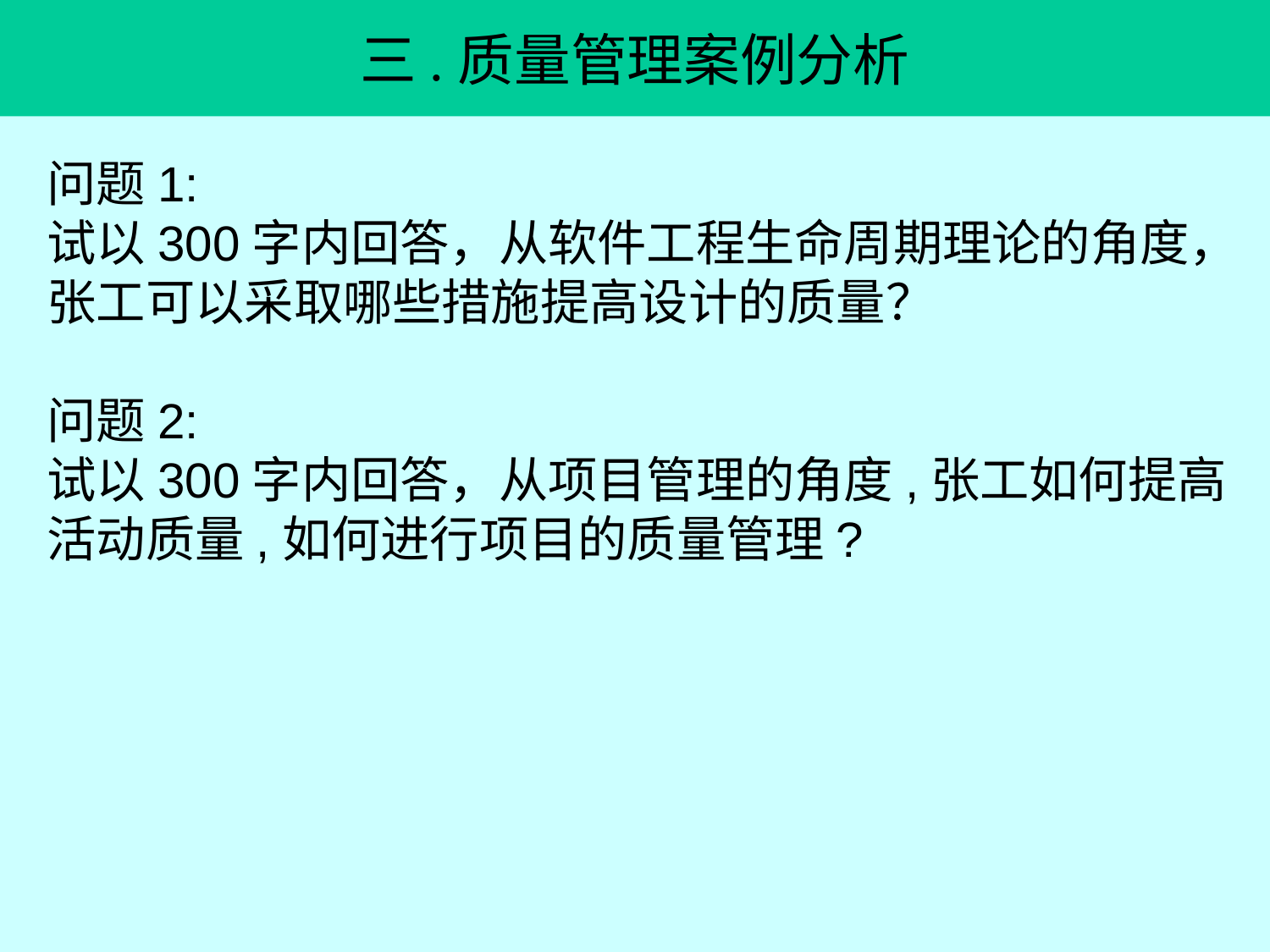

# 三.质量管理案例分析
问题1:
试以300字内回答，从软件工程生命周期理论的角度，张工可以采取哪些措施提高设计的质量？

问题2:
试以300字内回答，从项目管理的角度,张工如何提高活动质量,如何进行项目的质量管理?